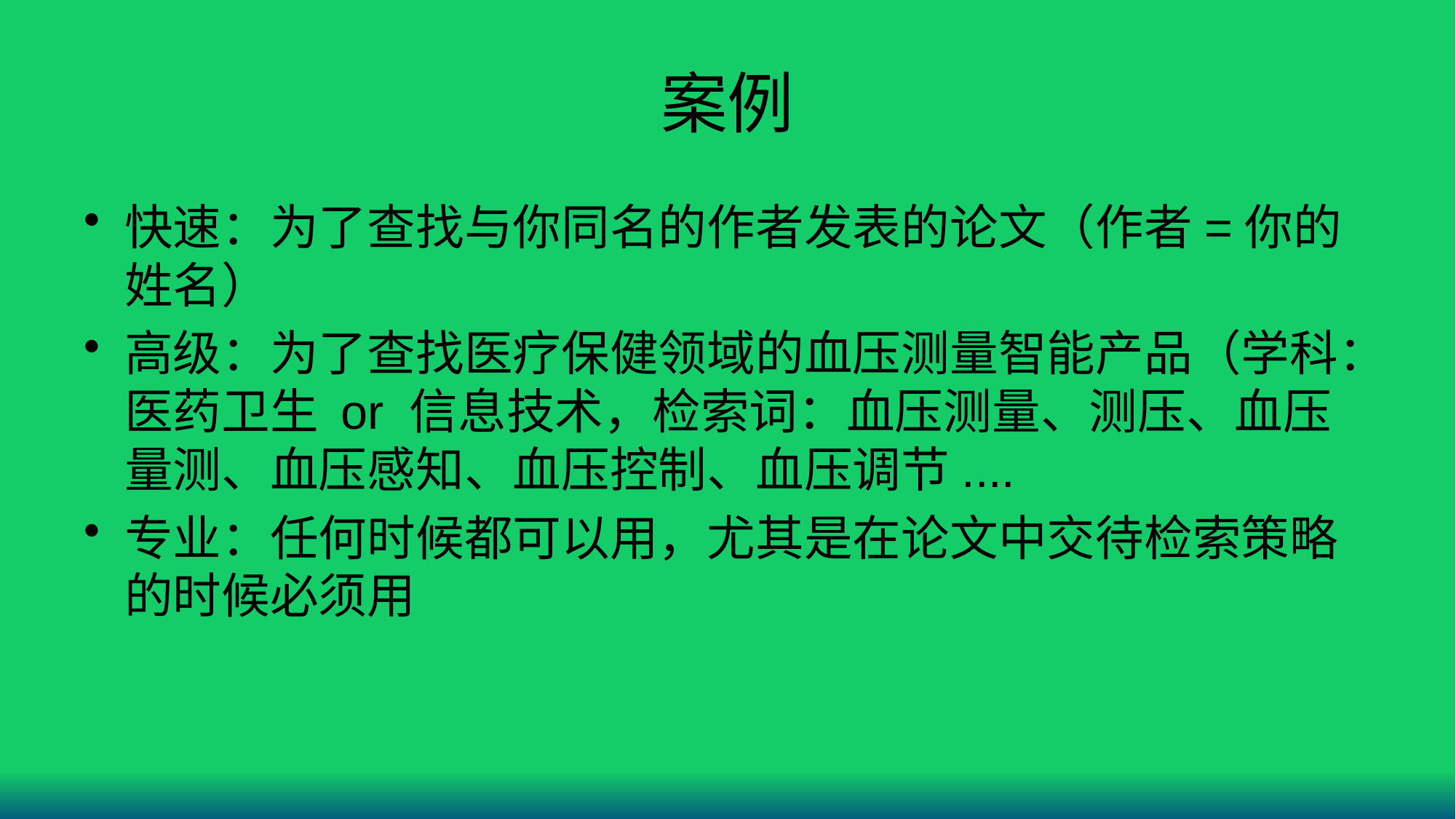

# 案例
快速：为了查找与你同名的作者发表的论文（作者=你的姓名）
高级：为了查找医疗保健领域的血压测量智能产品（学科：医药卫生 or 信息技术，检索词：血压测量、测压、血压量测、血压感知、血压控制、血压调节....
专业：任何时候都可以用，尤其是在论文中交待检索策略的时候必须用